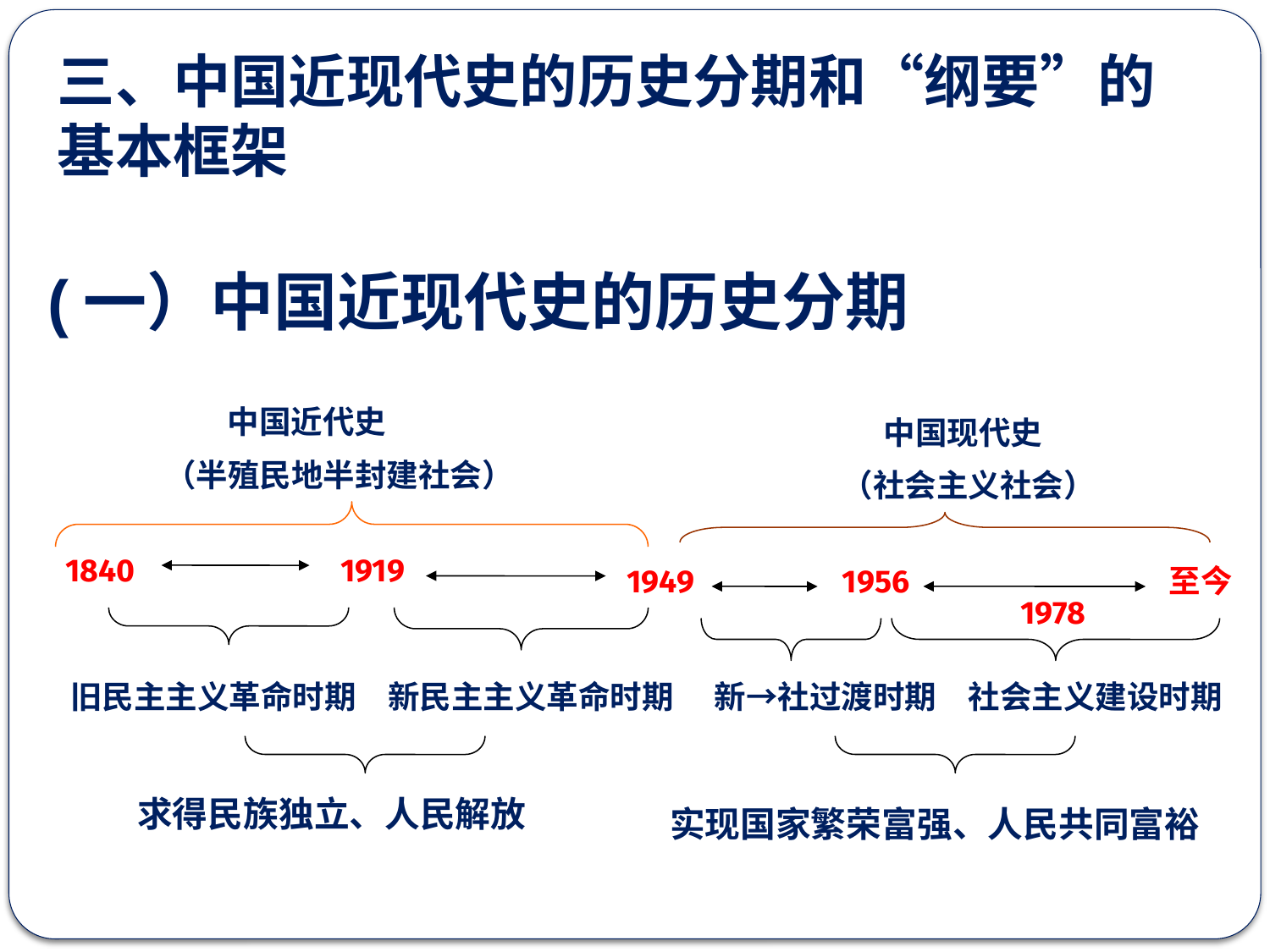

# 三、中国近现代史的历史分期和“纲要”的基本框架
(一）中国近现代史的历史分期

中国近代史
中国现代史
（半殖民地半封建社会）
（社会主义社会）

1840
1919

1949
1956
至今

1978
 旧民主主义革命时期
 新民主主义革命时期
新→社过渡时期
社会主义建设时期

求得民族独立、人民解放
实现国家繁荣富强、人民共同富裕